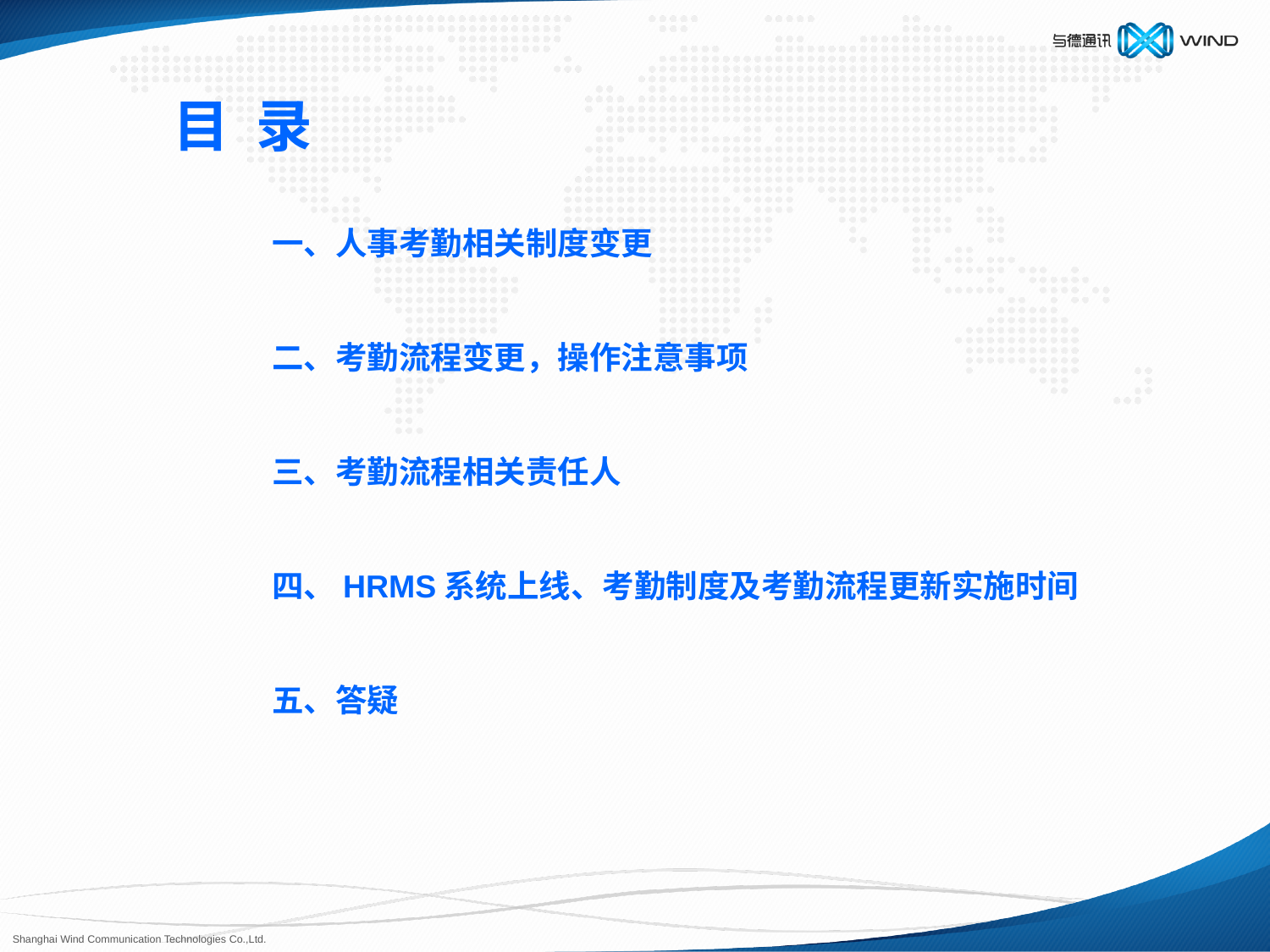

目  录
一、人事考勤相关制度变更
二、考勤流程变更，操作注意事项
三、考勤流程相关责任人
四、HRMS系统上线、考勤制度及考勤流程更新实施时间
五、答疑